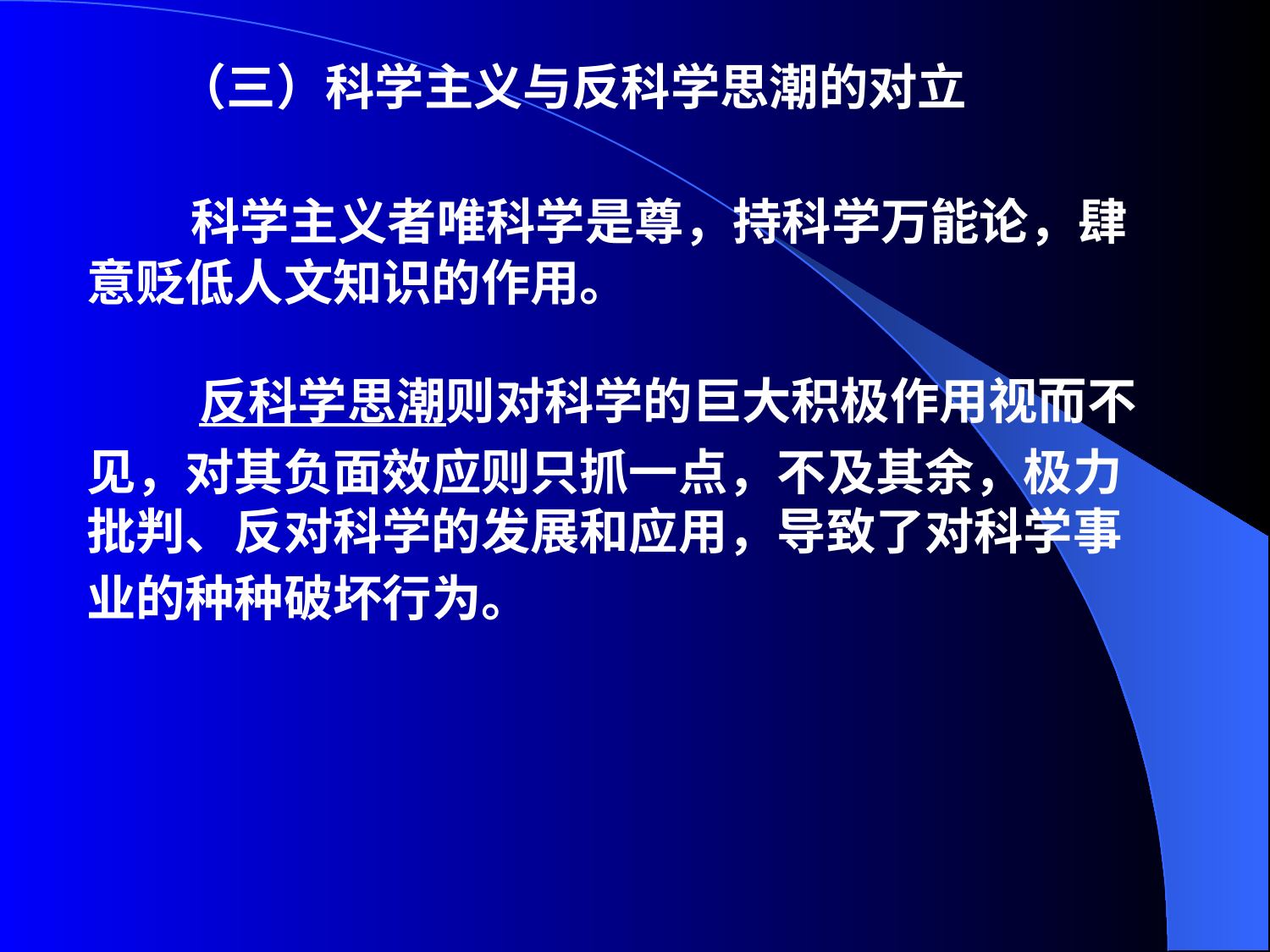

（三）科学主义与反科学思潮的对立

       科学主义者唯科学是尊，持科学万能论，肆意贬低人文知识的作用。

         反科学思潮则对科学的巨大积极作用视而不见，对其负面效应则只抓一点，不及其余，极力批判、反对科学的发展和应用，导致了对科学事业的种种破坏行为。